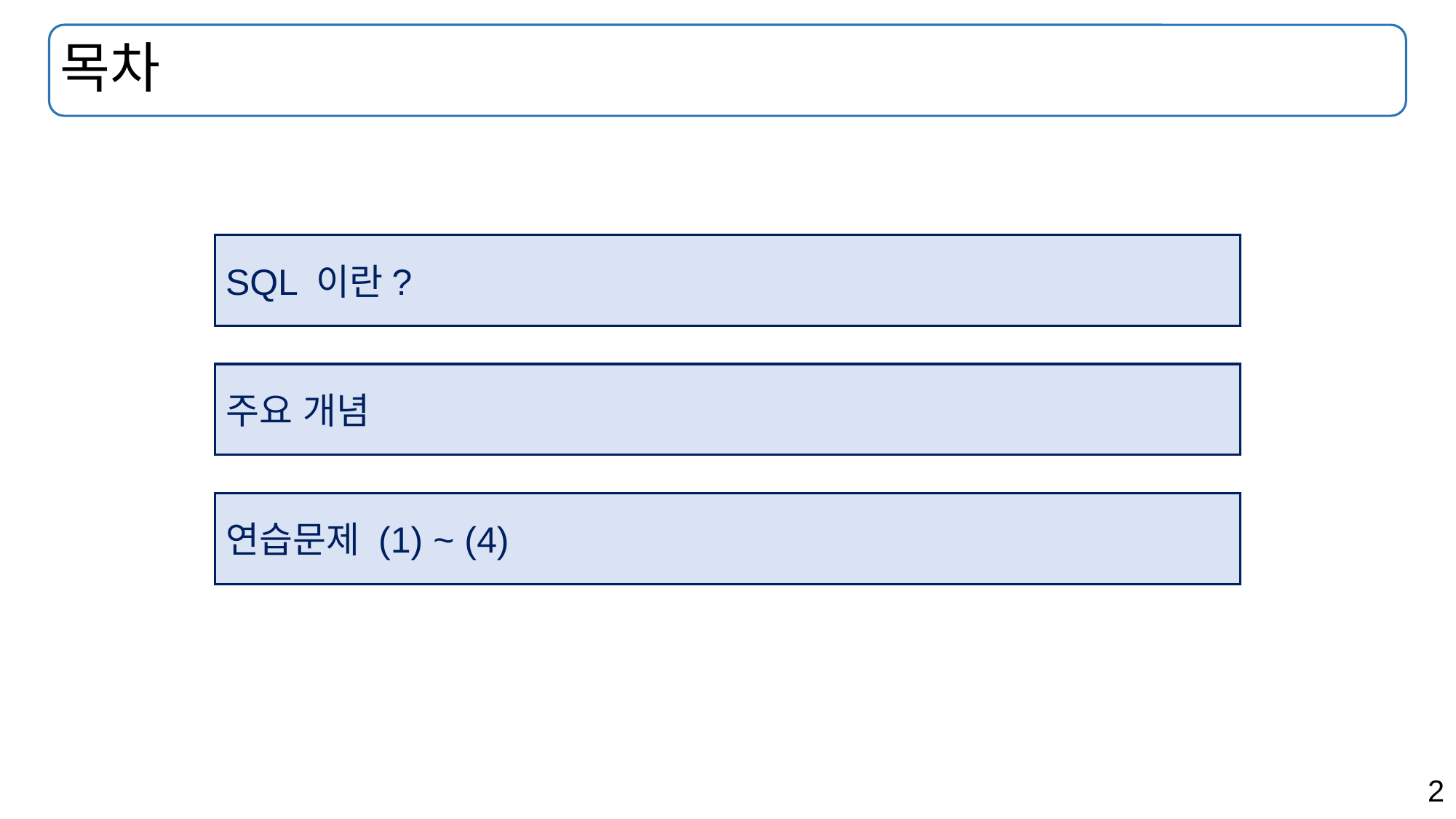

# 목차
SQL 이란?
주요 개념
연습문제 (1) ~ (4)